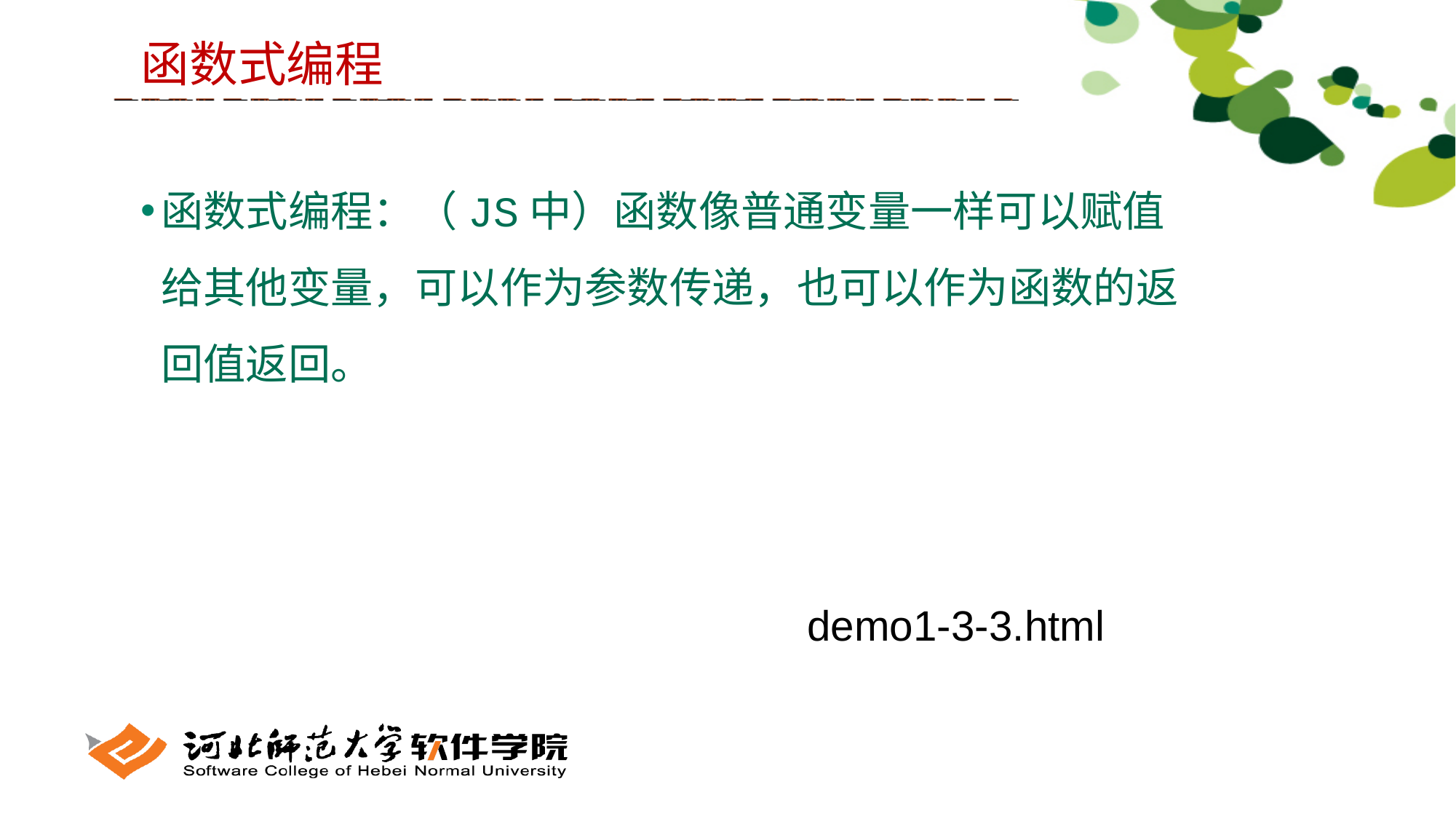

函数式编程

函数式编程：（JS中）函数像普通变量一样可以赋值给其他变量，可以作为参数传递，也可以作为函数的返回值返回。

demo1-3-3.html